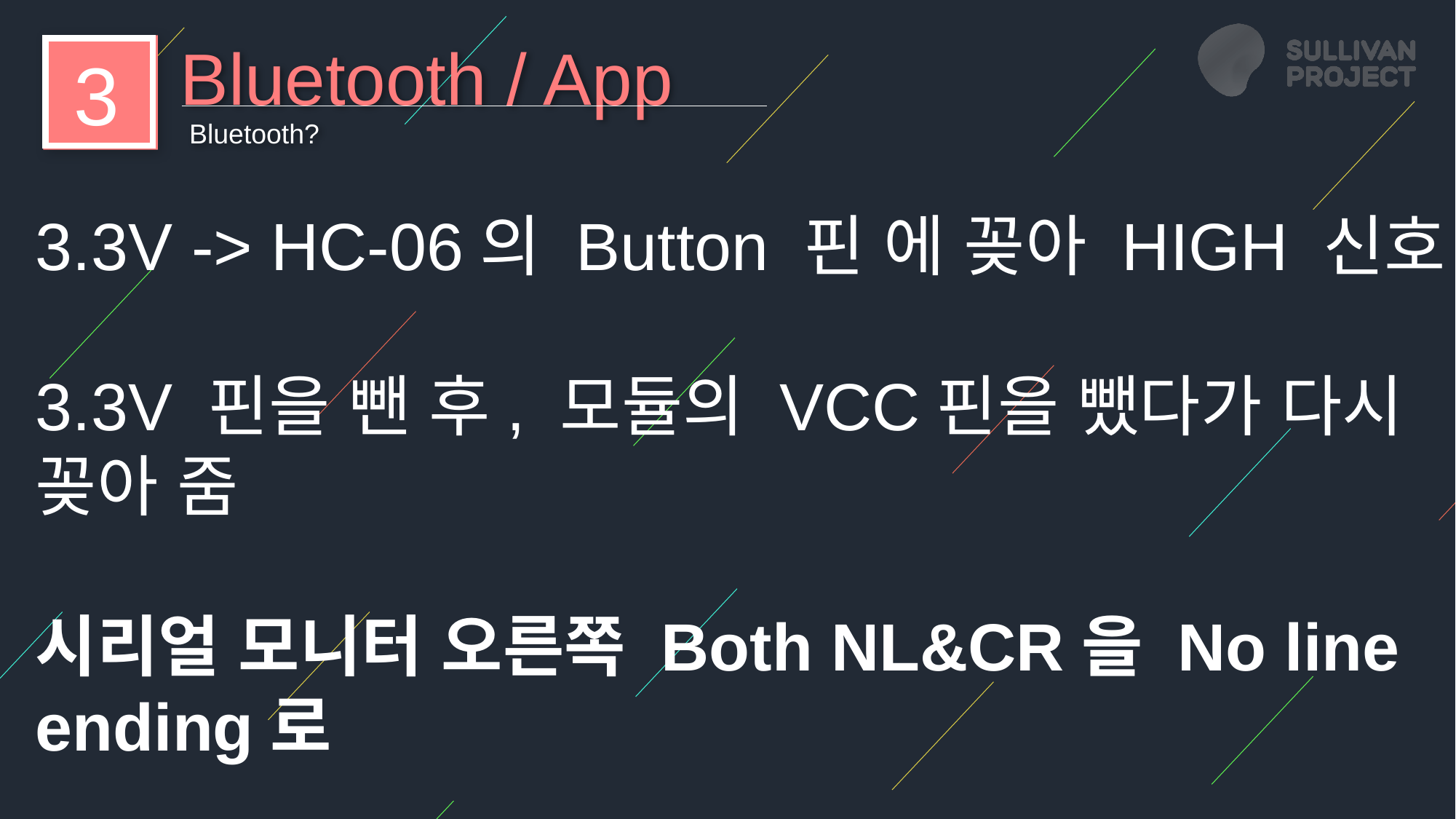

Bluetooth / App

3
Bluetooth?
3.3V -> HC-06의 Button 핀 에 꽂아 HIGH 신호

3.3V 핀을 뺀 후, 모듈의 VCC핀을 뺐다가 다시 꽂아 줌

시리얼 모니터 오른쪽 Both NL&CR을 No line ending로

 mySerial.begin(9600); 으로 수정